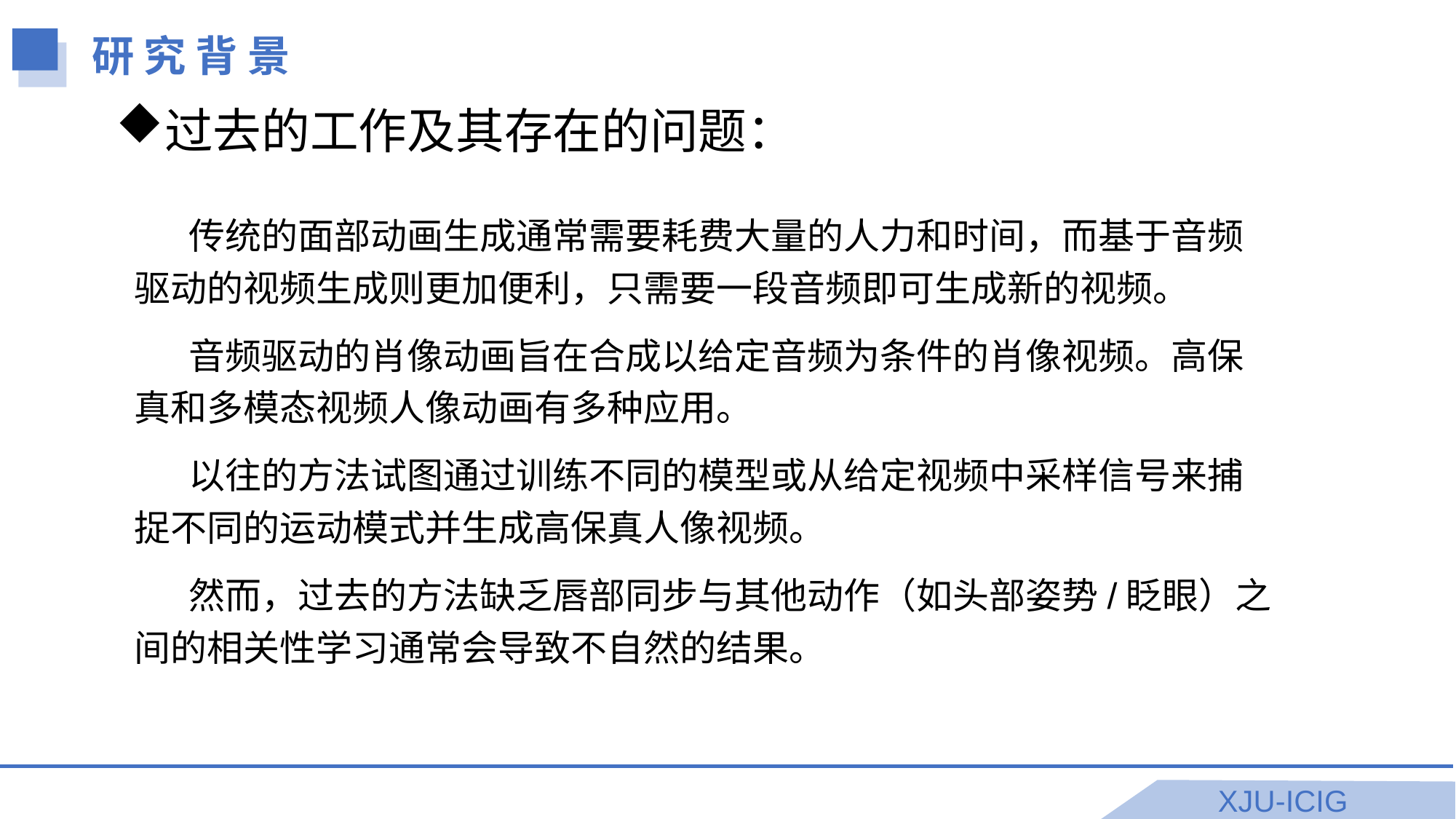

研 究 背 景

过去的工作及其存在的问题：
传统的面部动画生成通常需要耗费大量的人力和时间，而基于音频驱动的视频生成则更加便利，只需要一段音频即可生成新的视频。
音频驱动的肖像动画旨在合成以给定音频为条件的肖像视频。高保真和多模态视频人像动画有多种应用。
以往的方法试图通过训练不同的模型或从给定视频中采样信号来捕捉不同的运动模式并生成高保真人像视频。
然而，过去的方法缺乏唇部同步与其他动作（如头部姿势/眨眼）之间的相关性学习通常会导致不自然的结果。
XJU-ICIG